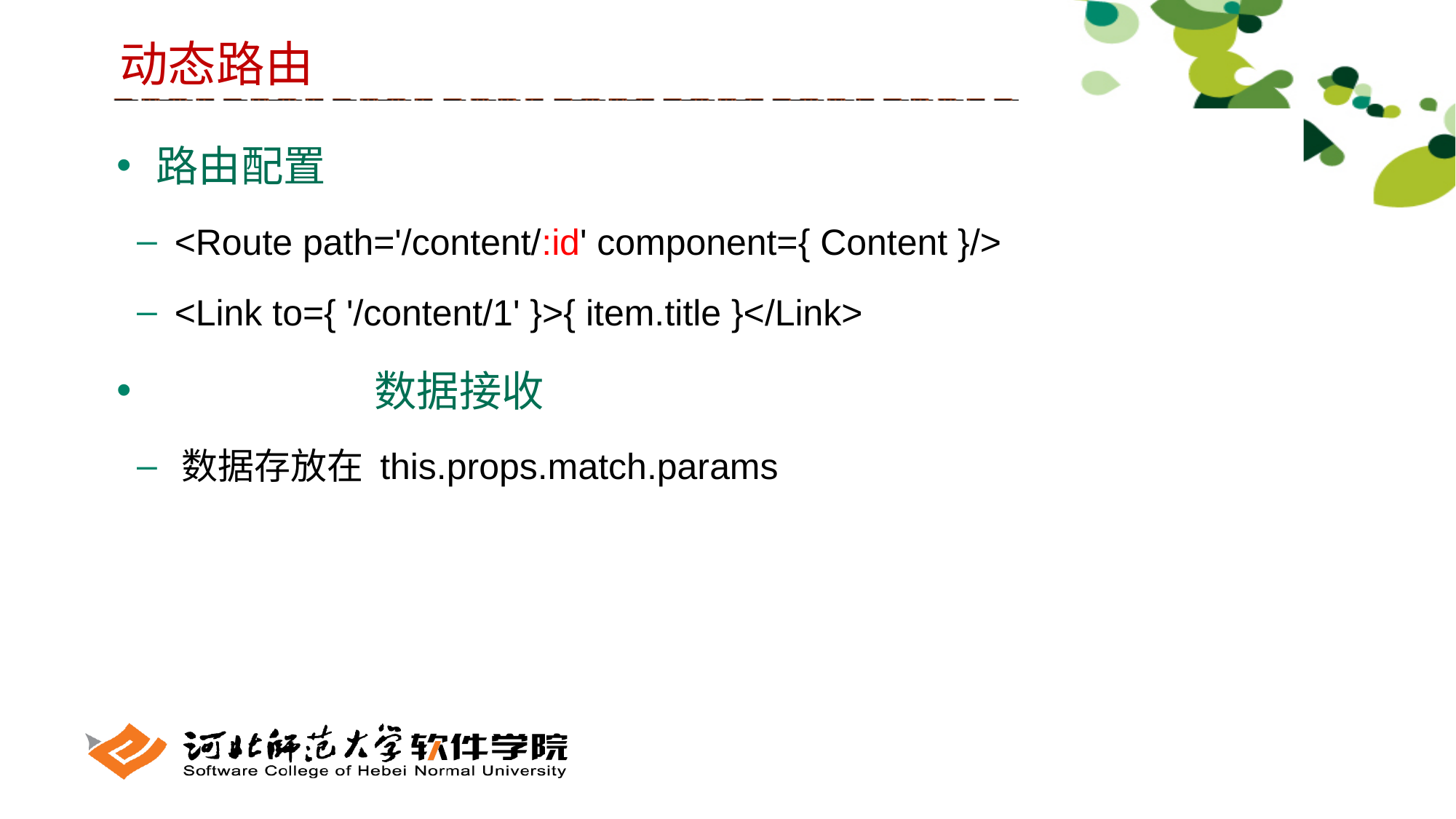

动态路由
 路由配置
 <Route path='/content/:id' component={ Content }/>
 <Link to={ '/content/1' }>{ item.title }</Link>
		 数据接收
 数据存放在 this.props.match.params